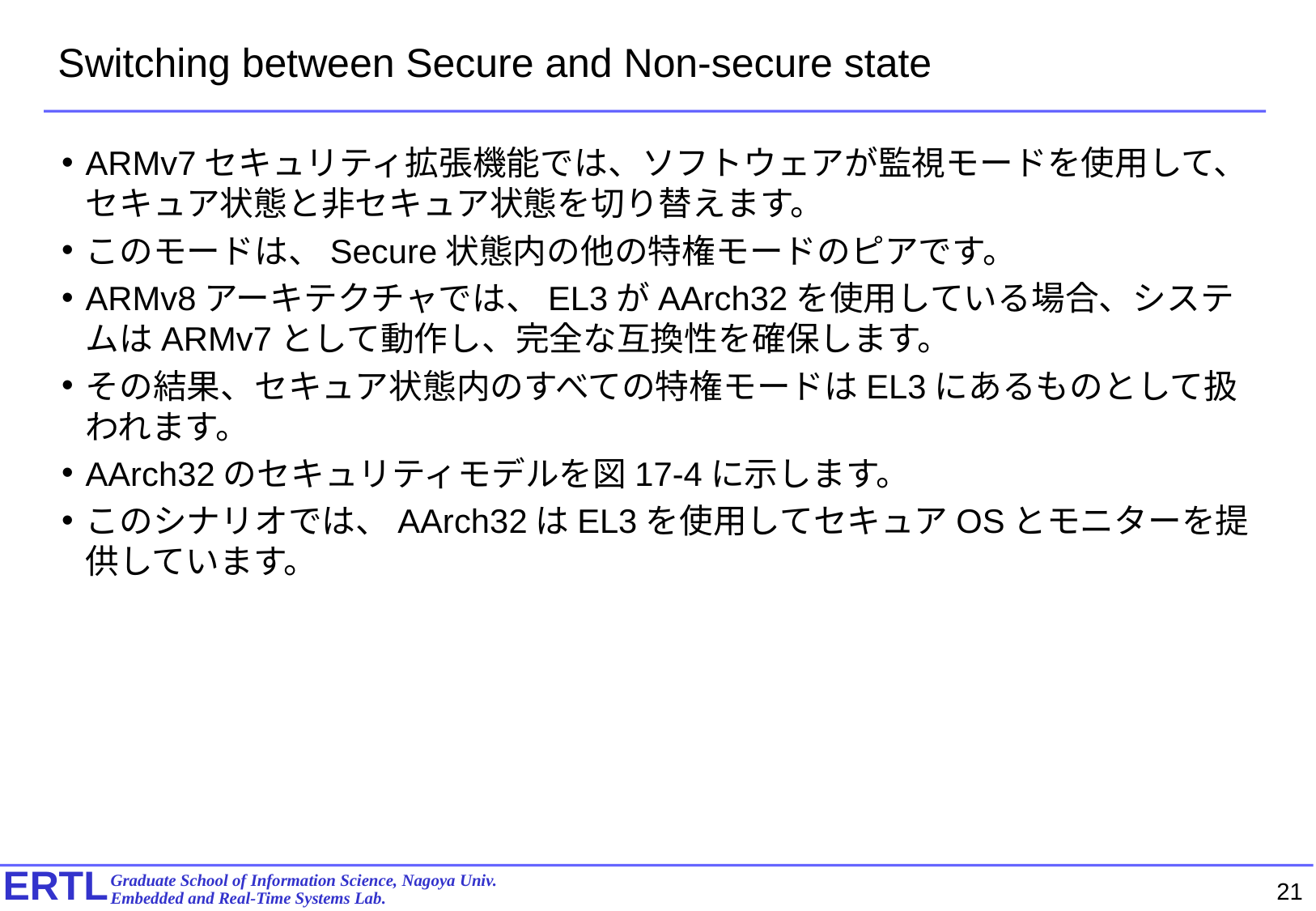

# Switching between Secure and Non-secure state
ARMv7セキュリティ拡張機能では、ソフトウェアが監視モードを使用して、セキュア状態と非セキュア状態を切り替えます。
このモードは、Secure状態内の他の特権モードのピアです。
ARMv8アーキテクチャでは、EL3がAArch32を使用している場合、システムはARMv7として動作し、完全な互換性を確保します。
その結果、セキュア状態内のすべての特権モードはEL3にあるものとして扱われます。
AArch32のセキュリティモデルを図17-4に示します。
このシナリオでは、AArch32はEL3を使用してセキュアOSとモニターを提供しています。

21